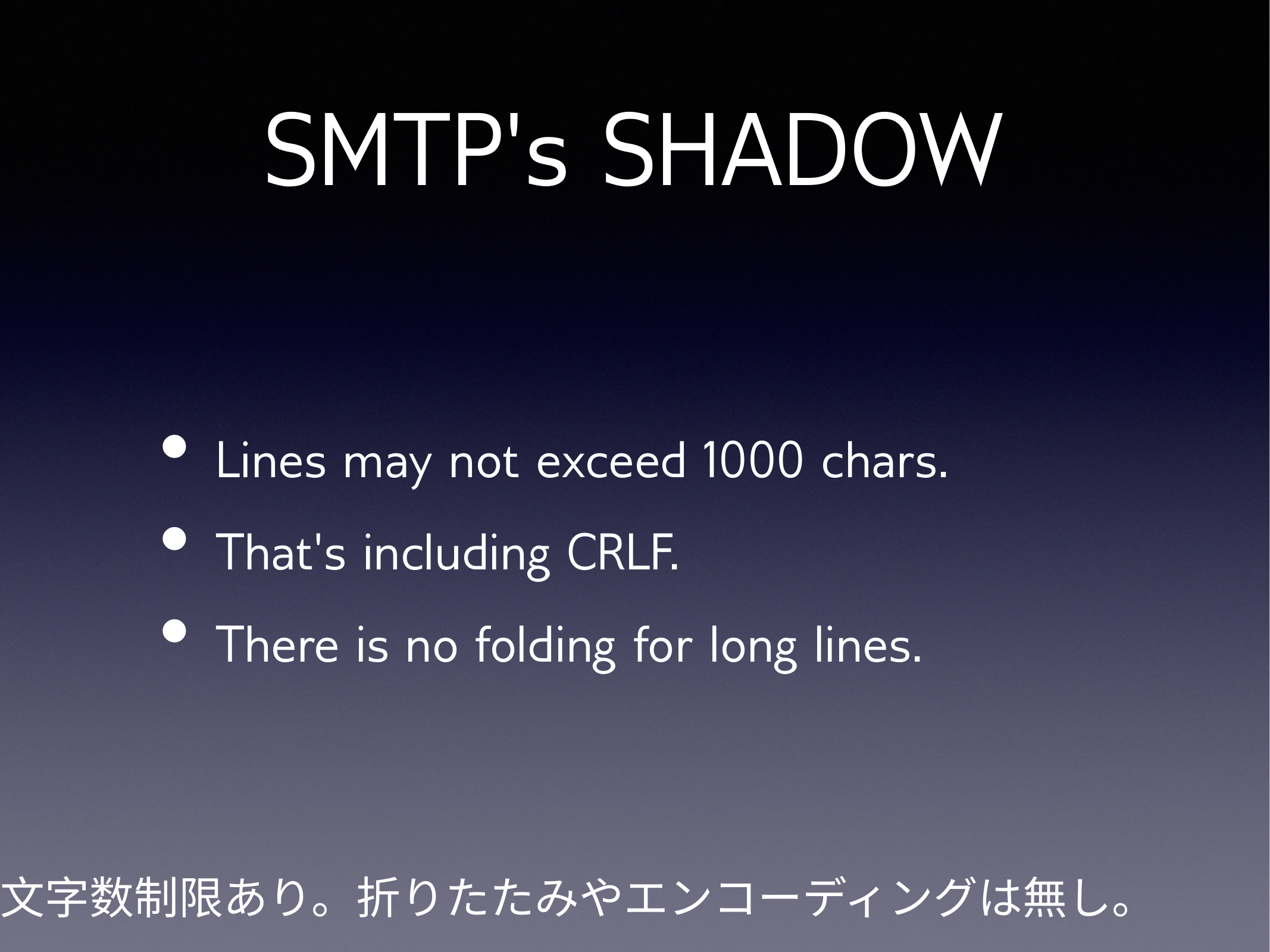

# SMTP's SHADOW
Lines may not exceed 1000 chars.
That's including CRLF.
There is no folding for long lines.
文字数制限あり。折りたたみやエンコーディングは無し。